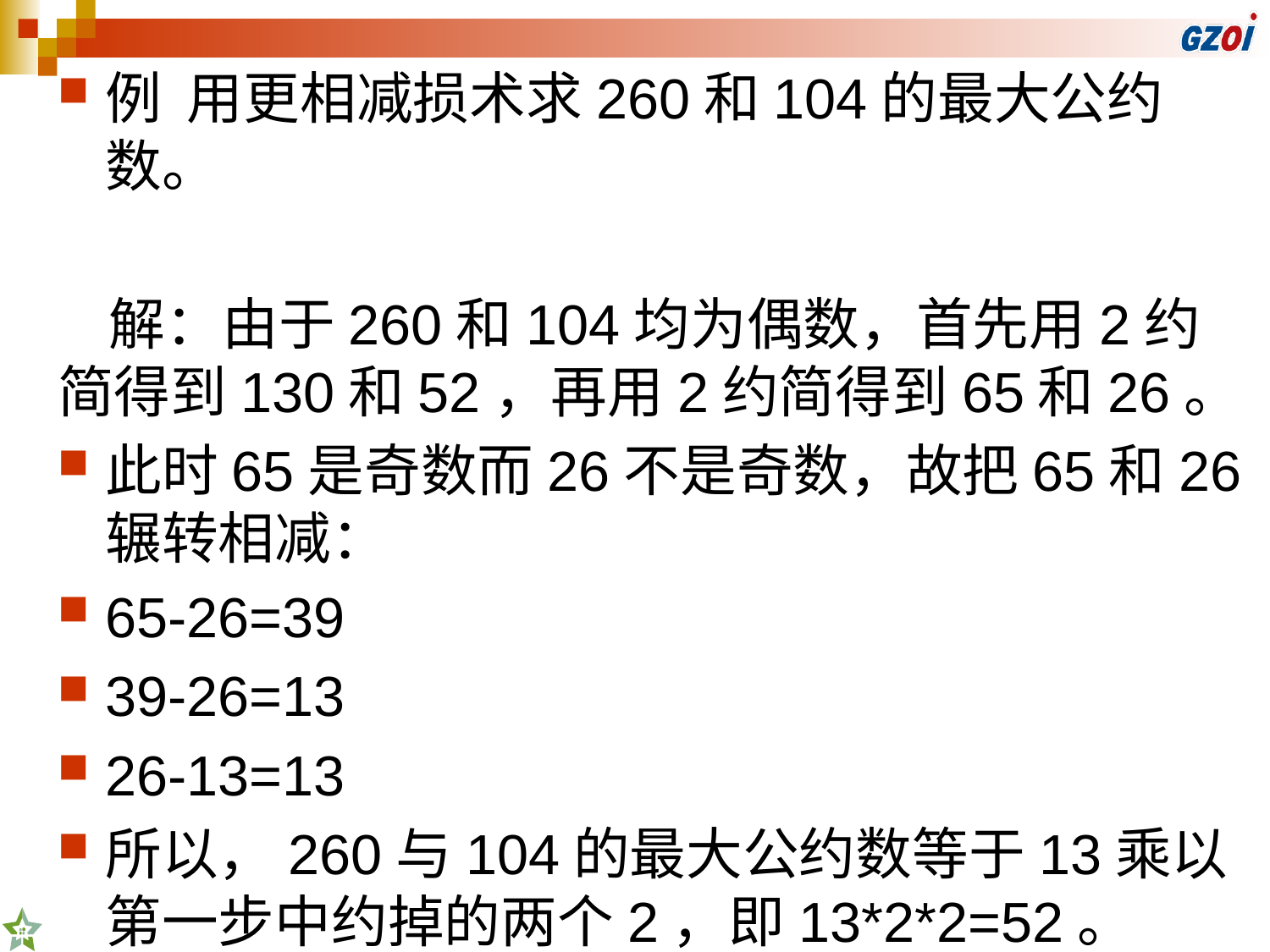

例  用更相减损术求260和104的最大公约数。

   解：由于260和104均为偶数，首先用2约简得到130和52，再用2约简得到65和26。
此时65是奇数而26不是奇数，故把65和26辗转相减：
65-26=39
39-26=13
26-13=13
所以，260与104的最大公约数等于13乘以第一步中约掉的两个2，即13*2*2=52。